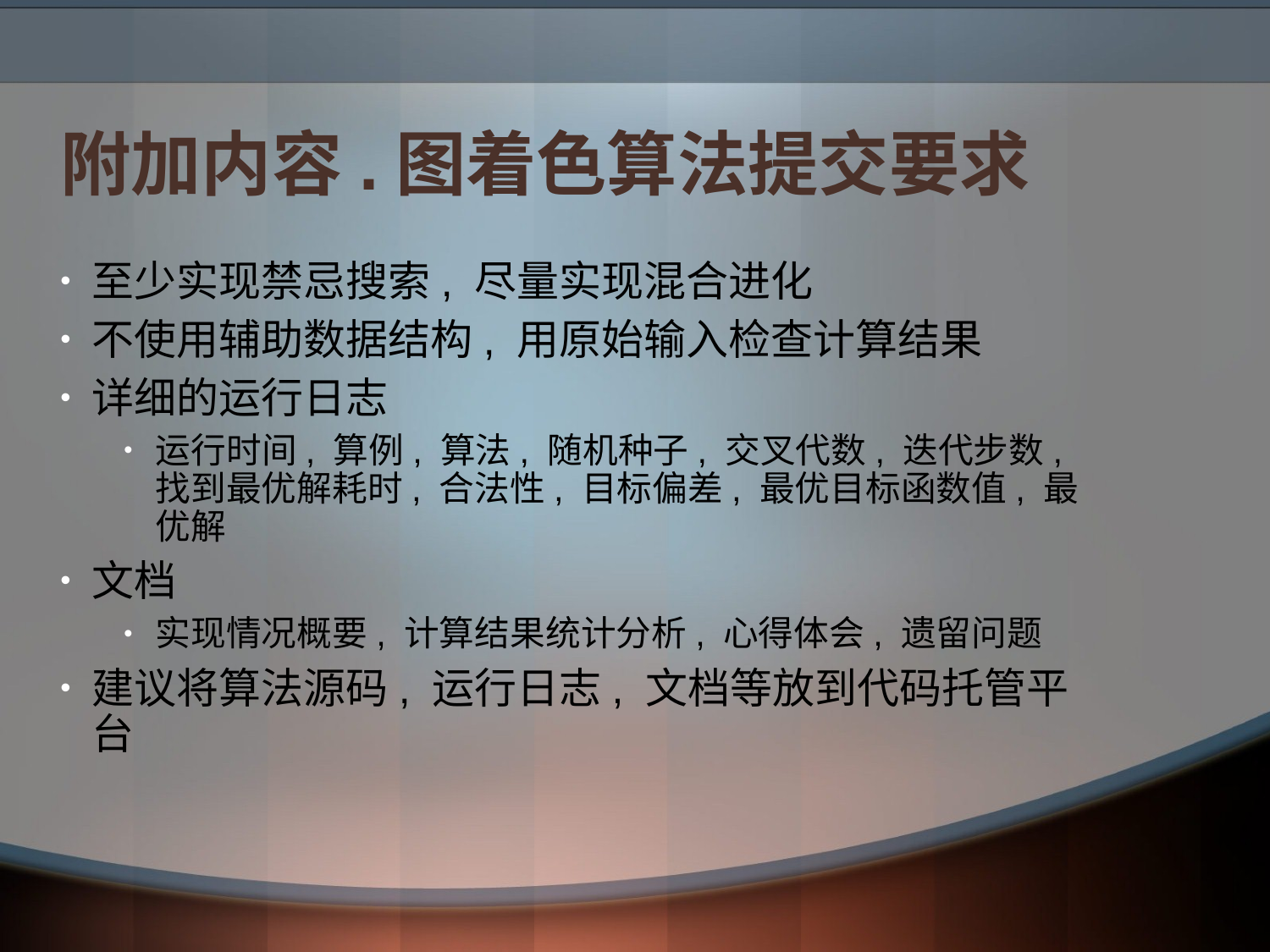

# 附加内容.图着色算法提交要求
至少实现禁忌搜索, 尽量实现混合进化
不使用辅助数据结构, 用原始输入检查计算结果
详细的运行日志
运行时间, 算例, 算法, 随机种子, 交叉代数, 迭代步数, 找到最优解耗时, 合法性, 目标偏差, 最优目标函数值, 最优解
文档
实现情况概要, 计算结果统计分析, 心得体会, 遗留问题
建议将算法源码, 运行日志, 文档等放到代码托管平台